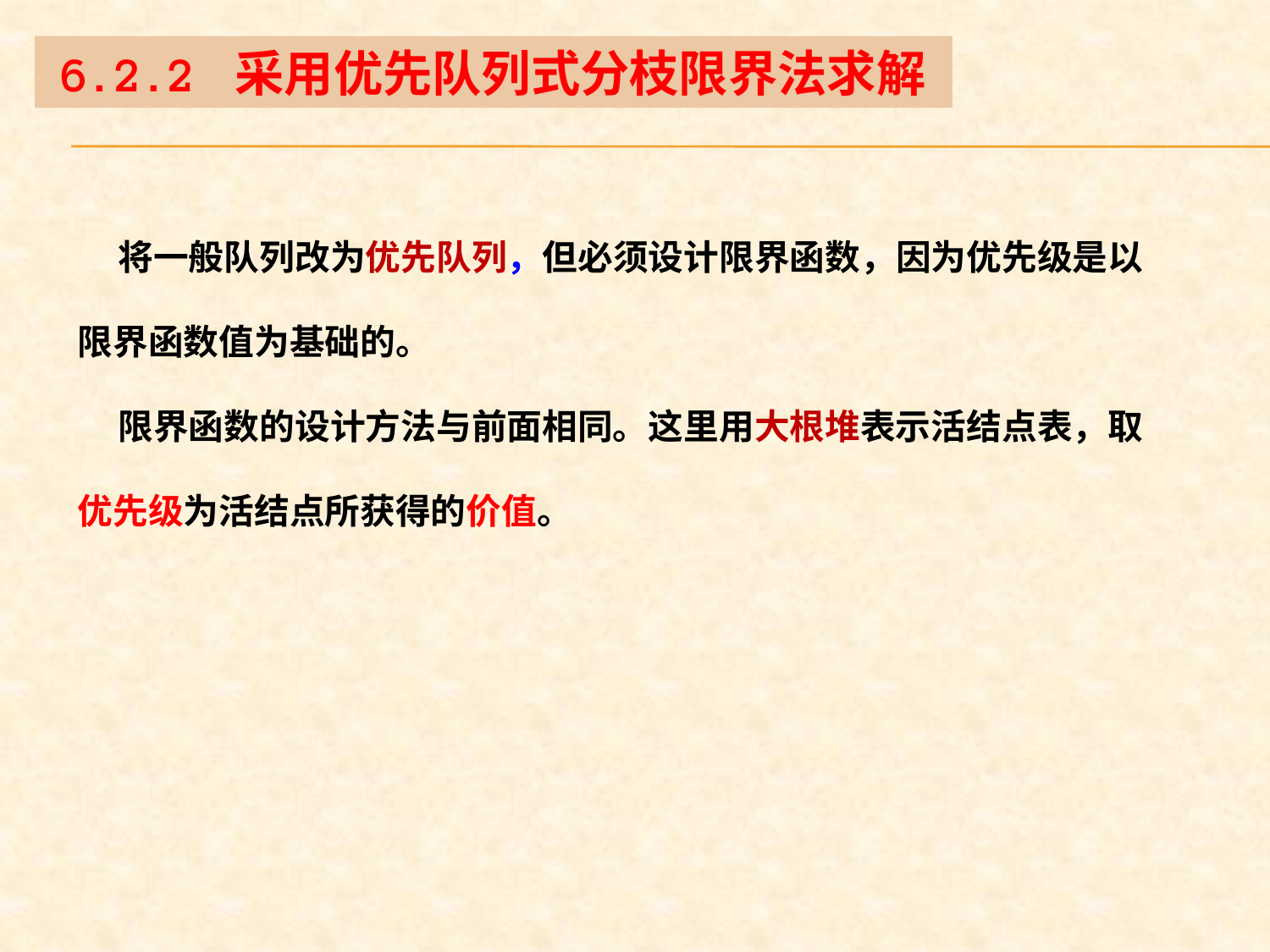

6.2.2 采用优先队列式分枝限界法求解
    将一般队列改为优先队列，但必须设计限界函数，因为优先级是以限界函数值为基础的。
    限界函数的设计方法与前面相同。这里用大根堆表示活结点表，取优先级为活结点所获得的价值。